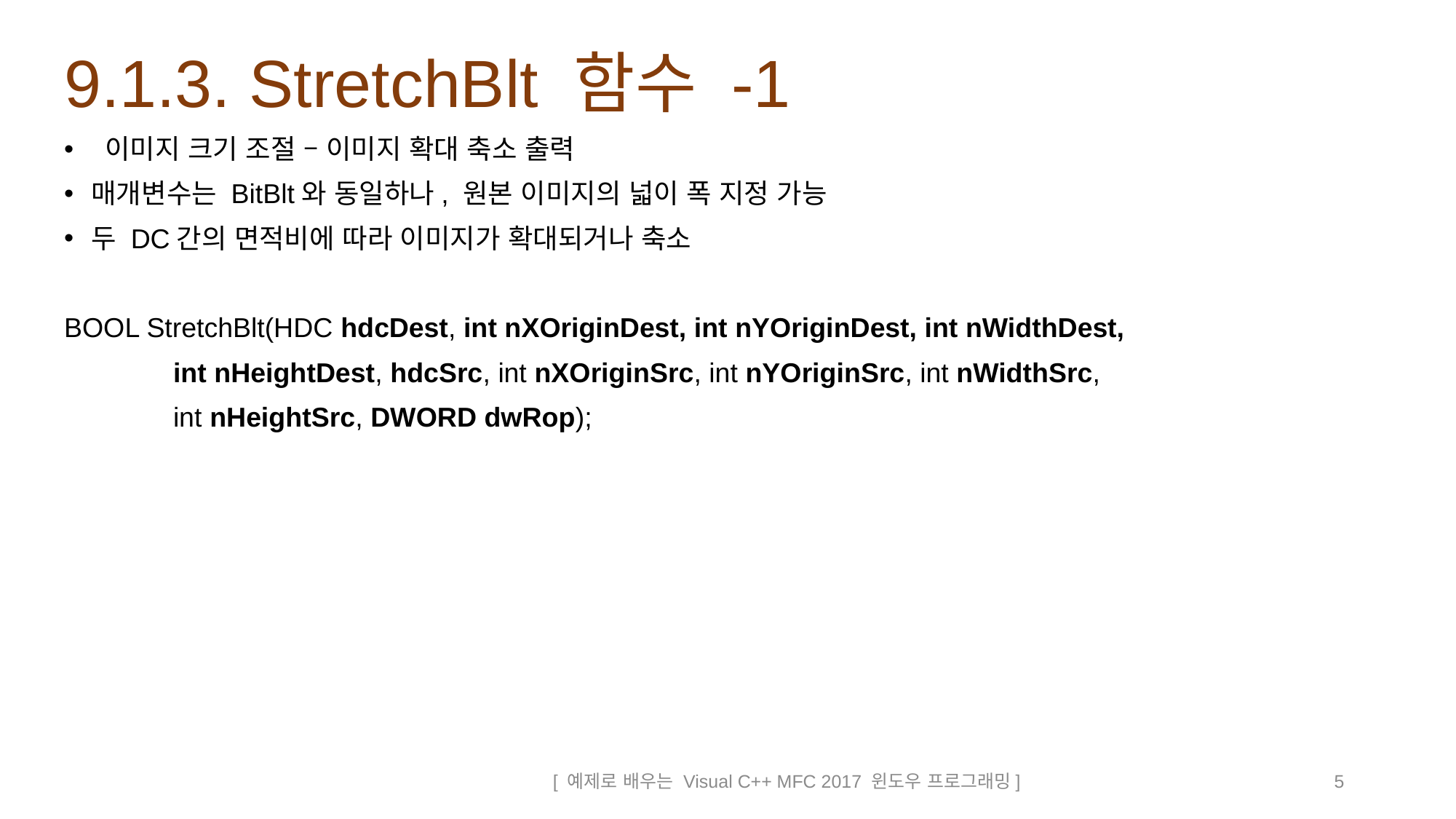

# 9.1.3. StretchBlt 함수 -1
이미지 크기 조절 – 이미지 확대 축소 출력
매개변수는 BitBlt와 동일하나, 원본 이미지의 넓이 폭 지정 가능
두 DC간의 면적비에 따라 이미지가 확대되거나 축소

BOOL StretchBlt(HDC hdcDest, int nXOriginDest, int nYOriginDest, int nWidthDest,
	int nHeightDest, hdcSrc, int nXOriginSrc, int nYOriginSrc, int nWidthSrc,
	int nHeightSrc, DWORD dwRop);

[ 예제로 배우는 Visual C++ MFC 2017 윈도우 프로그래밍]
5